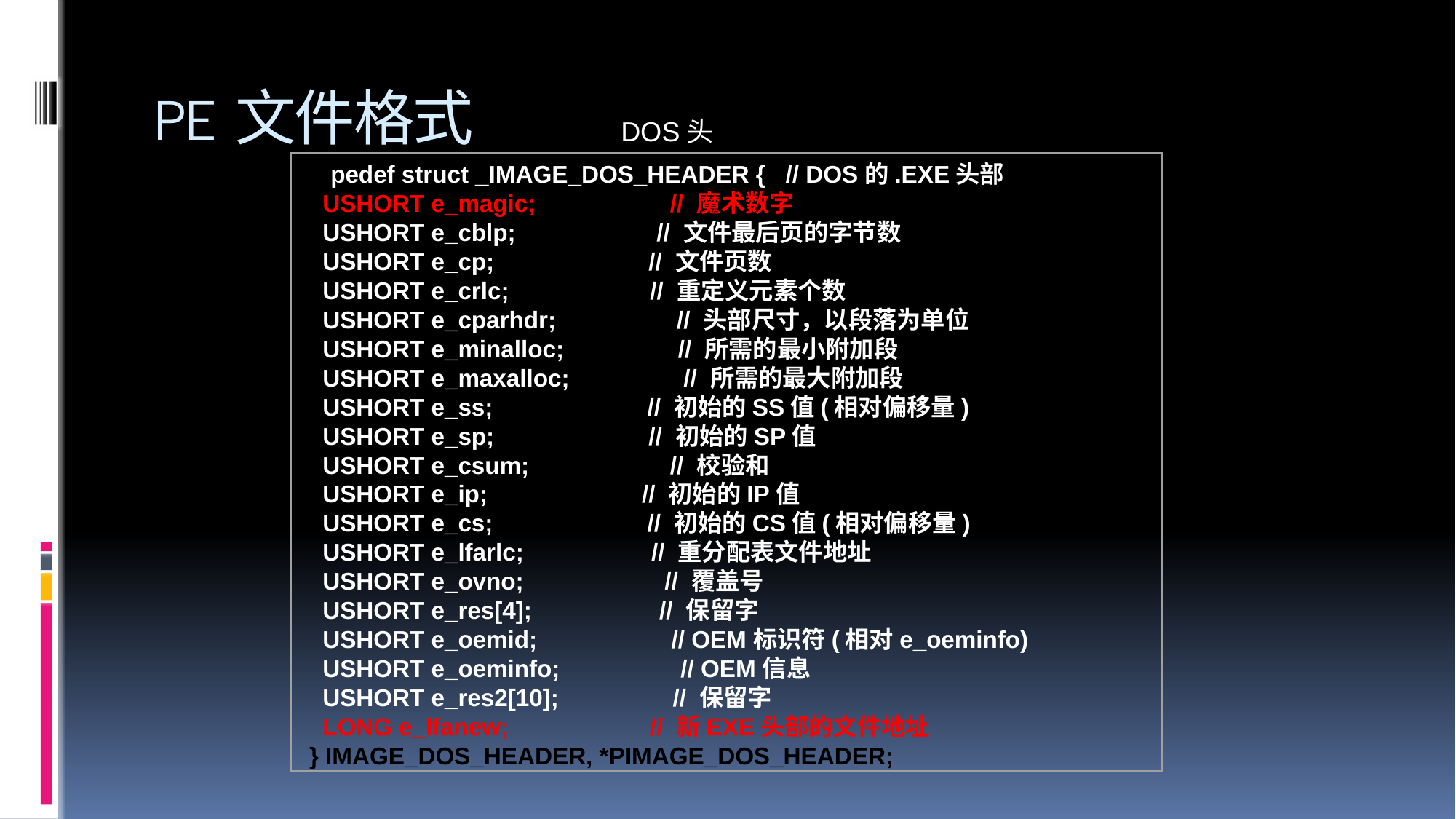

# PE文件格式
DOS头

typedef struct _IMAGE_DOS_HEADER {   // DOS的.EXE头部
  USHORT e_magic;                    // 魔术数字
  USHORT e_cblp;                     // 文件最后页的字节数
  USHORT e_cp;                       // 文件页数
  USHORT e_crlc;                     // 重定义元素个数
  USHORT e_cparhdr;                  // 头部尺寸，以段落为单位
  USHORT e_minalloc;                 // 所需的最小附加段
  USHORT e_maxalloc;                 // 所需的最大附加段
  USHORT e_ss;                       // 初始的SS值(相对偏移量)
  USHORT e_sp;                       // 初始的SP值
  USHORT e_csum;                     // 校验和
  USHORT e_ip;                       // 初始的IP值
  USHORT e_cs;                       // 初始的CS值(相对偏移量)
  USHORT e_lfarlc;                   // 重分配表文件地址
  USHORT e_ovno;                     // 覆盖号
  USHORT e_res[4];                   // 保留字
  USHORT e_oemid;                    // OEM标识符(相对e_oeminfo)
  USHORT e_oeminfo;                  // OEM信息
  USHORT e_res2[10];                 // 保留字
  LONG e_lfanew;                     // 新EXE头部的文件地址
} IMAGE_DOS_HEADER, *PIMAGE_DOS_HEADER;